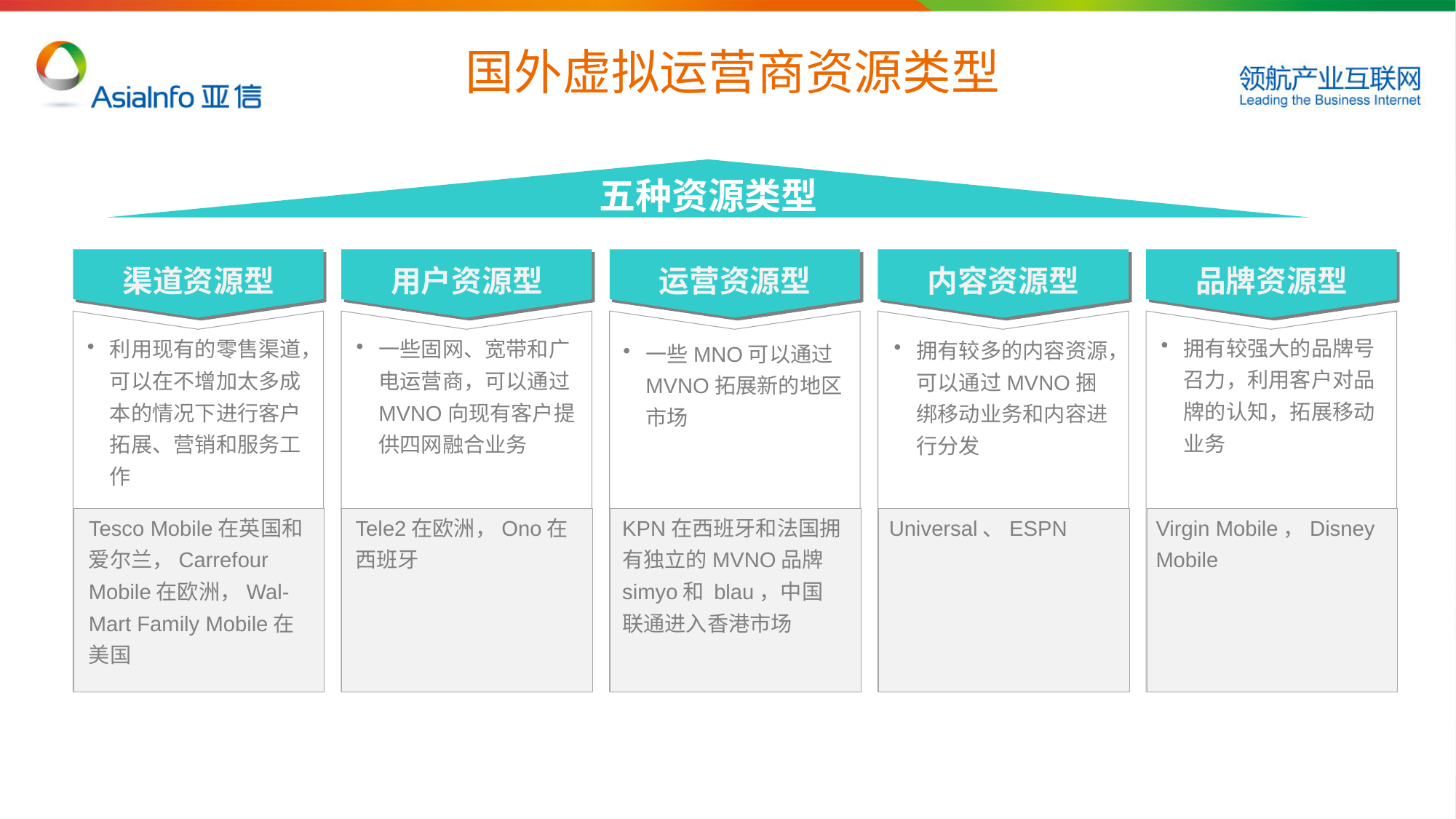

国外虚拟运营商资源类型

五种资源类型
渠道资源型
用户资源型
运营资源型
内容资源型
品牌资源型

拥有较强大的品牌号召力，利用客户对品牌的认知，拓展移动业务
利用现有的零售渠道，可以在不增加太多成本的情况下进行客户拓展、营销和服务工作
一些固网、宽带和广电运营商，可以通过MVNO向现有客户提供四网融合业务
拥有较多的内容资源，可以通过MVNO捆绑移动业务和内容进行分发
一些MNO可以通过MVNO拓展新的地区市场
Tesco Mobile在英国和爱尔兰，Carrefour Mobile在欧洲，Wal-Mart Family Mobile在美国
Tele2在欧洲，Ono在西班牙
Universal、ESPN
Virgin Mobile，Disney Mobile
KPN在西班牙和法国拥有独立的MVNO品牌simyo和 blau，中国联通进入香港市场